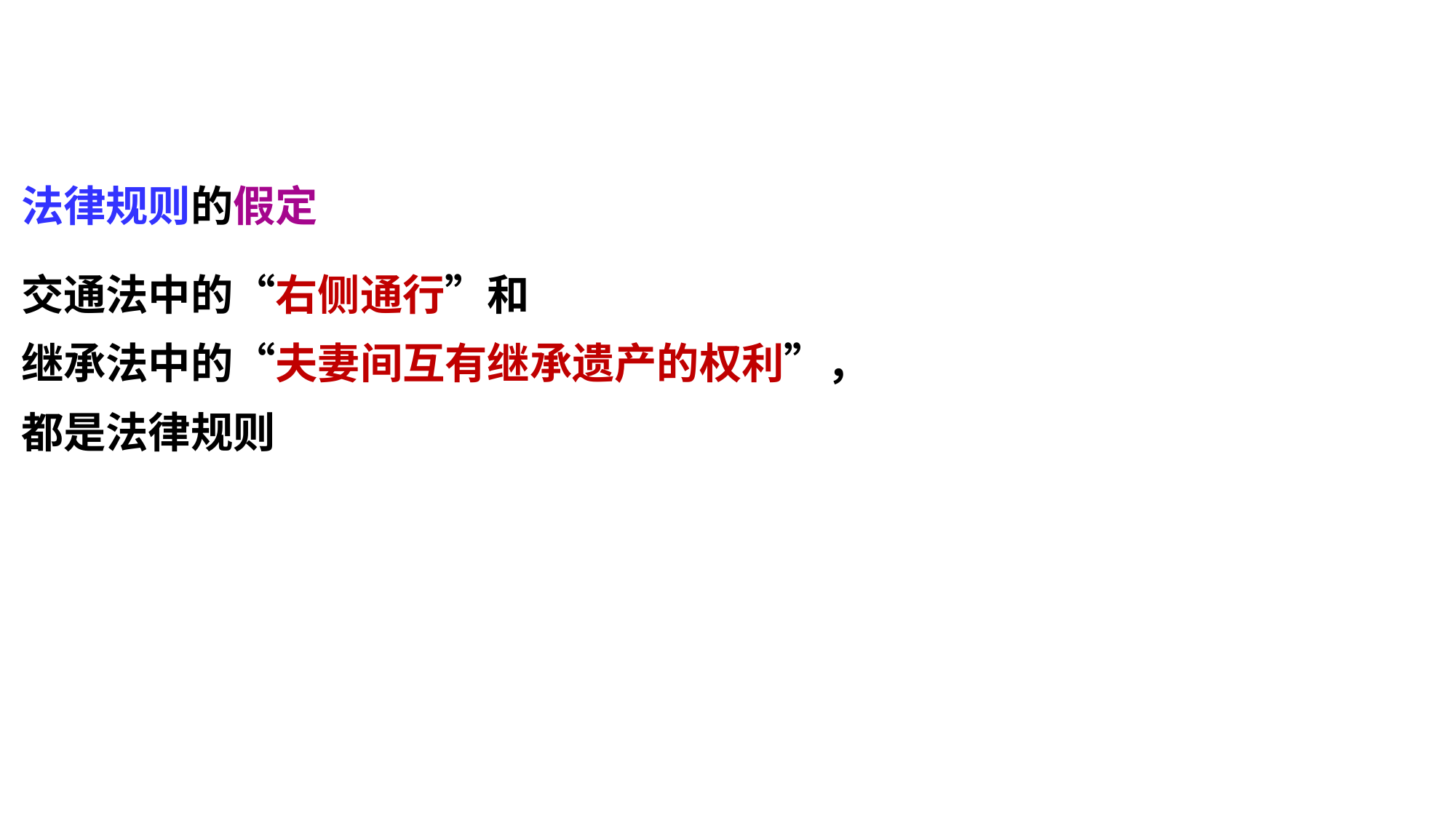

法律规则的假定

交通法中的“右侧通行”和
继承法中的“夫妻间互有继承遗产的权利”，
都是法律规则